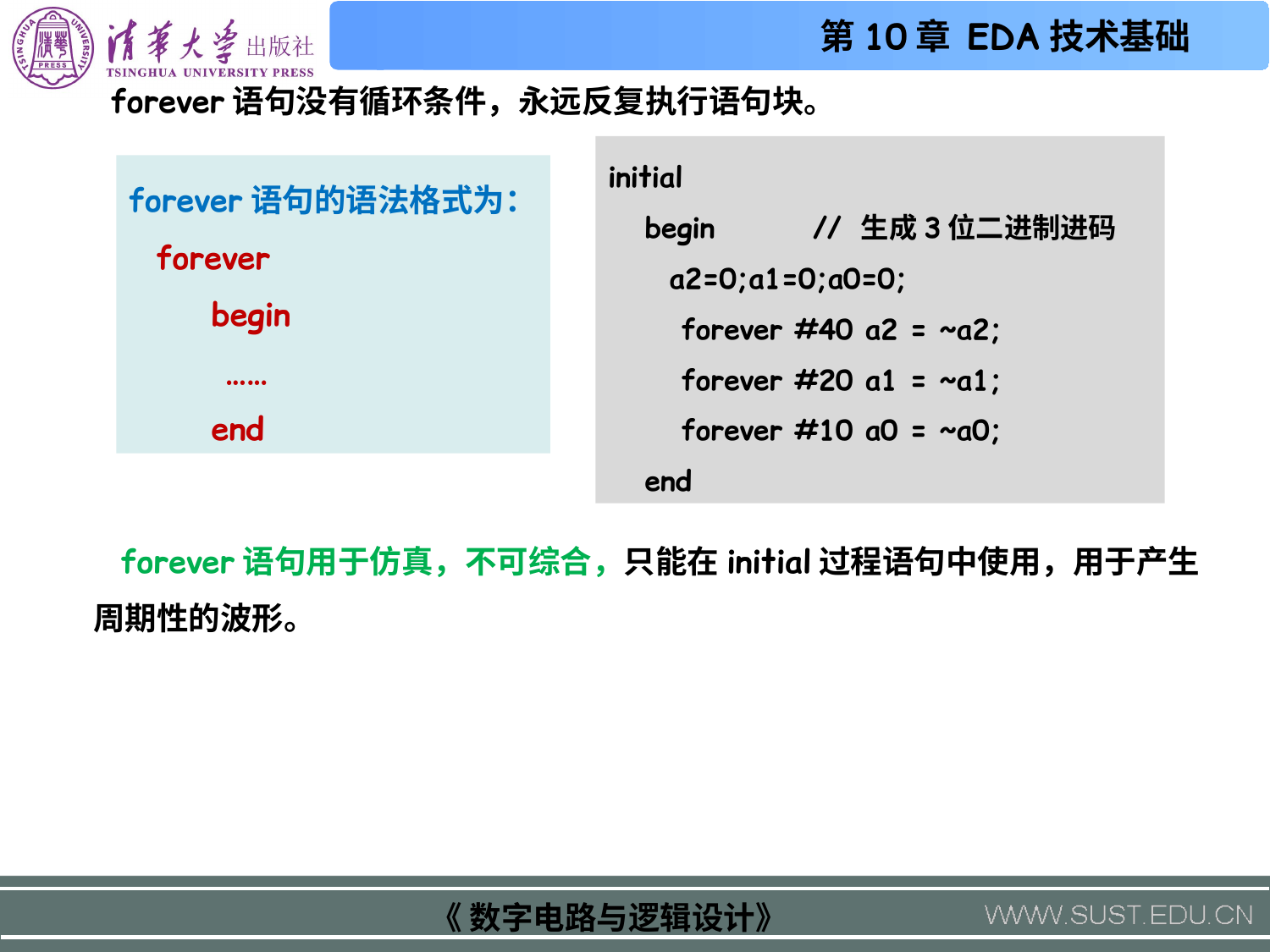

forever语句没有循环条件，永远反复执行语句块。
initial
   begin        // 生成3位二进制进码
     a2=0;a1=0;a0=0;
      forever #40 a2 = ~a2;
      forever #20 a1 = ~a1;
      forever #10 a0 = ~a0;
   end
forever语句的语法格式为：
  forever
      begin
       ……
      end
  forever语句用于仿真，不可综合，只能在initial过程语句中使用，用于产生周期性的波形。